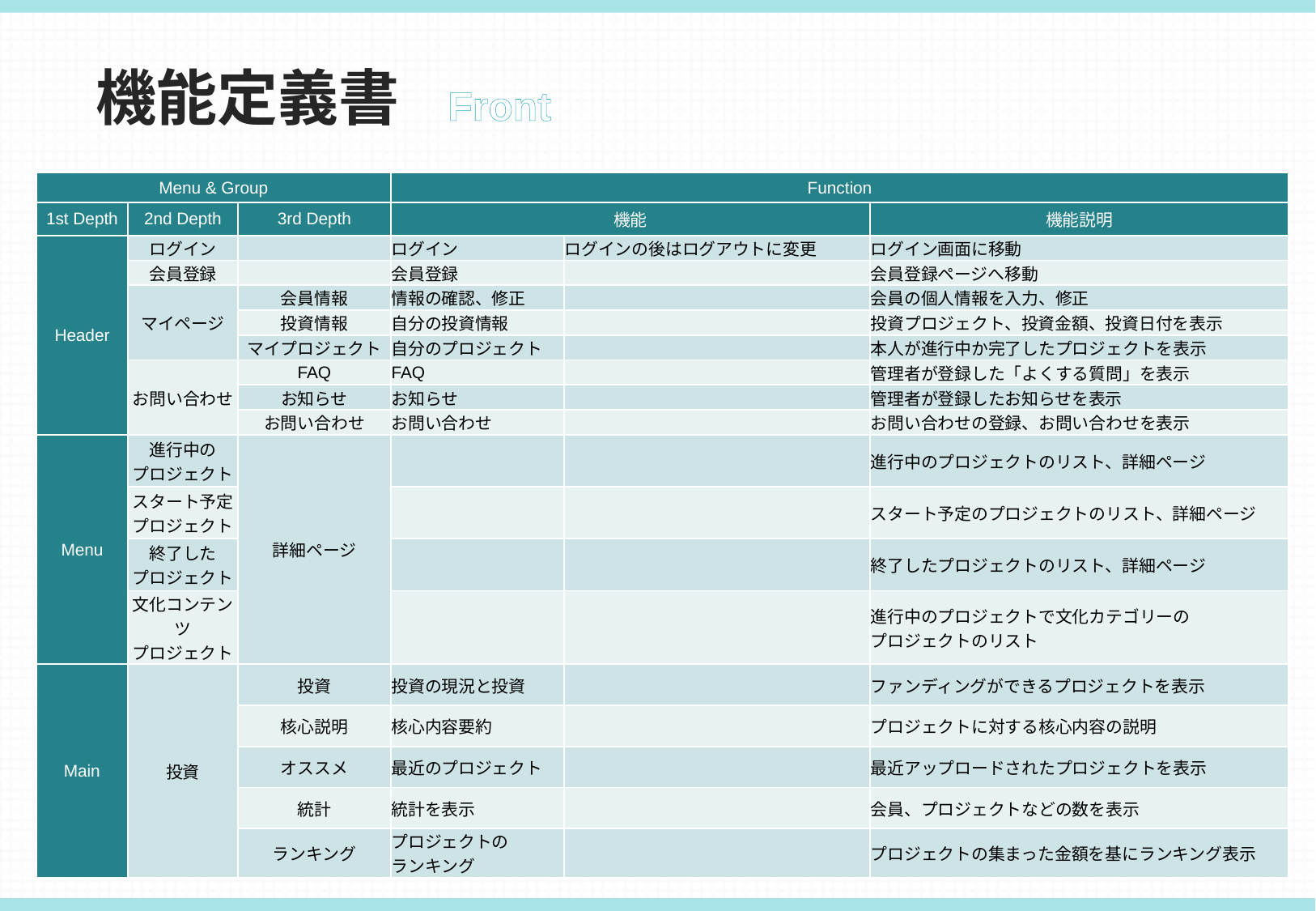

機能定義書
Front
| Menu & Group |  |  | Function |  |  |
| --- | --- | --- | --- | --- | --- |
| 1st Depth | 2nd Depth | 3rd Depth | 機能 |  | 機能説明 |
| Header | ログイン |  | ログイン | ログインの後はログアウトに変更 | ログイン画面に移動 |
|  | 会員登録 |  | 会員登録 |  | 会員登録ページへ移動 |
|  | マイページ | 会員情報 | 情報の確認、修正 |  | 会員の個人情報を入力、修正 |
|  |  | 投資情報 | 自分の投資情報 |  | 投資プロジェクト、投資金額、投資日付を表示 |
|  |  | マイプロジェクト | 自分のプロジェクト |  | 本人が進行中か完了したプロジェクトを表示 |
|  | お問い合わせ | FAQ | FAQ |  | 管理者が登録した「よくする質問」を表示 |
|  |  | お知らせ | お知らせ |  | 管理者が登録したお知らせを表示 |
|  |  | お問い合わせ | お問い合わせ |  | お問い合わせの登録、お問い合わせを表示 |
| Menu | 進行中の プロジェクト | 詳細ページ |  |  | 進行中のプロジェクトのリスト、詳細ページ |
|  | スタート予定 プロジェクト |  |  |  | スタート予定のプロジェクトのリスト、詳細ページ |
|  | 終了した プロジェクト |  |  |  | 終了したプロジェクトのリスト、詳細ページ |
|  | 文化コンテンツ プロジェクト |  |  |  | 進行中のプロジェクトで文化カテゴリーの プロジェクトのリスト |
| Main | 投資 | 投資 | 投資の現況と投資 |  | ファンディングができるプロジェクトを表示 |
|  |  | 核心説明 | 核心内容要約 |  | プロジェクトに対する核心内容の説明 |
|  |  | オススメ | 最近のプロジェクト |  | 最近アップロードされたプロジェクトを表示 |
|  |  | 統計 | 統計を表示 |  | 会員、プロジェクトなどの数を表示 |
|  |  | ランキング | プロジェクトの ランキング |  | プロジェクトの集まった金額を基にランキング表示 |